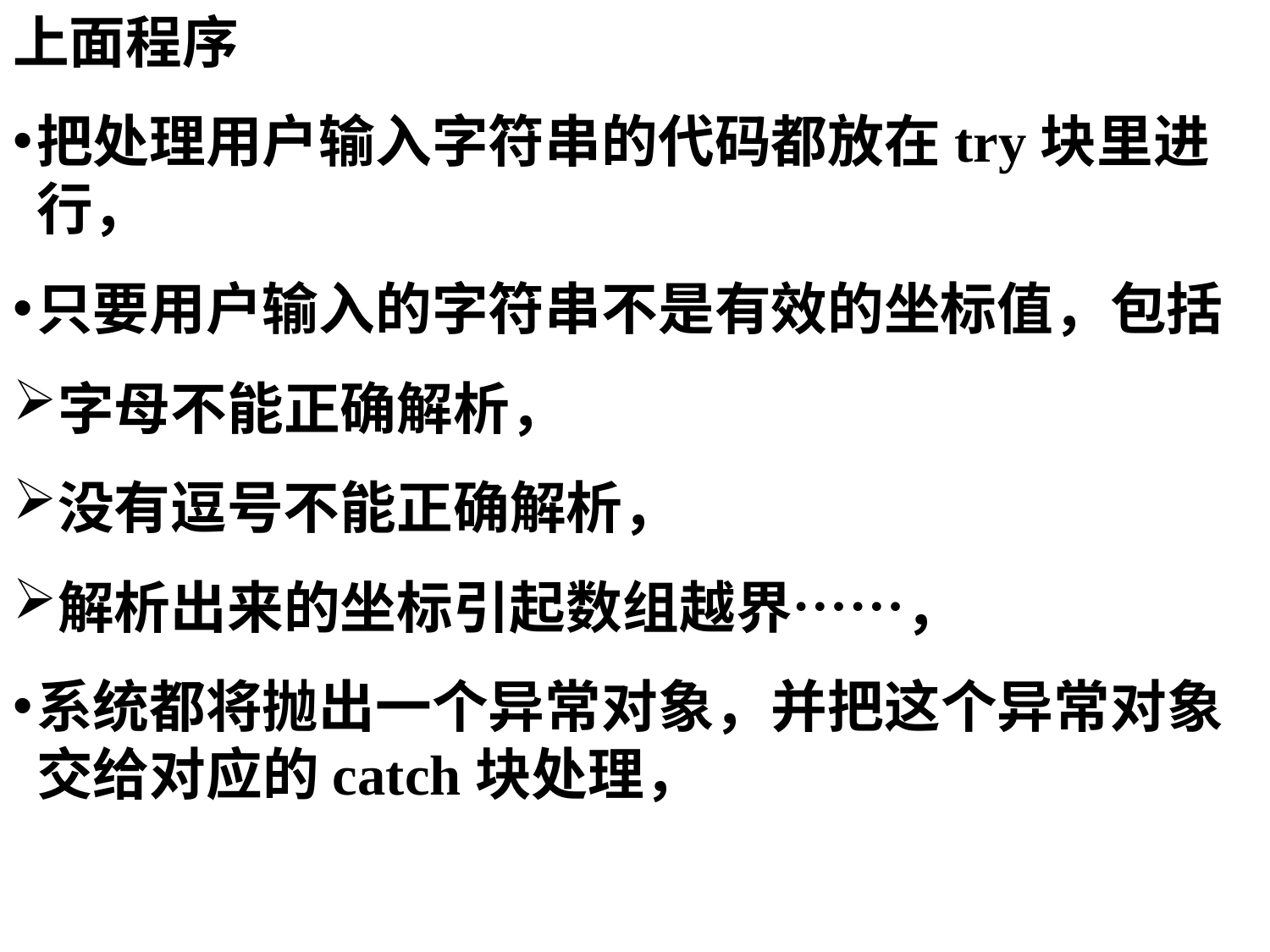

上面程序
把处理用户输入字符串的代码都放在try块里进行，
只要用户输入的字符串不是有效的坐标值，包括
字母不能正确解析，
没有逗号不能正确解析，
解析出来的坐标引起数组越界……，
系统都将抛出一个异常对象，并把这个异常对象交给对应的catch块处理，